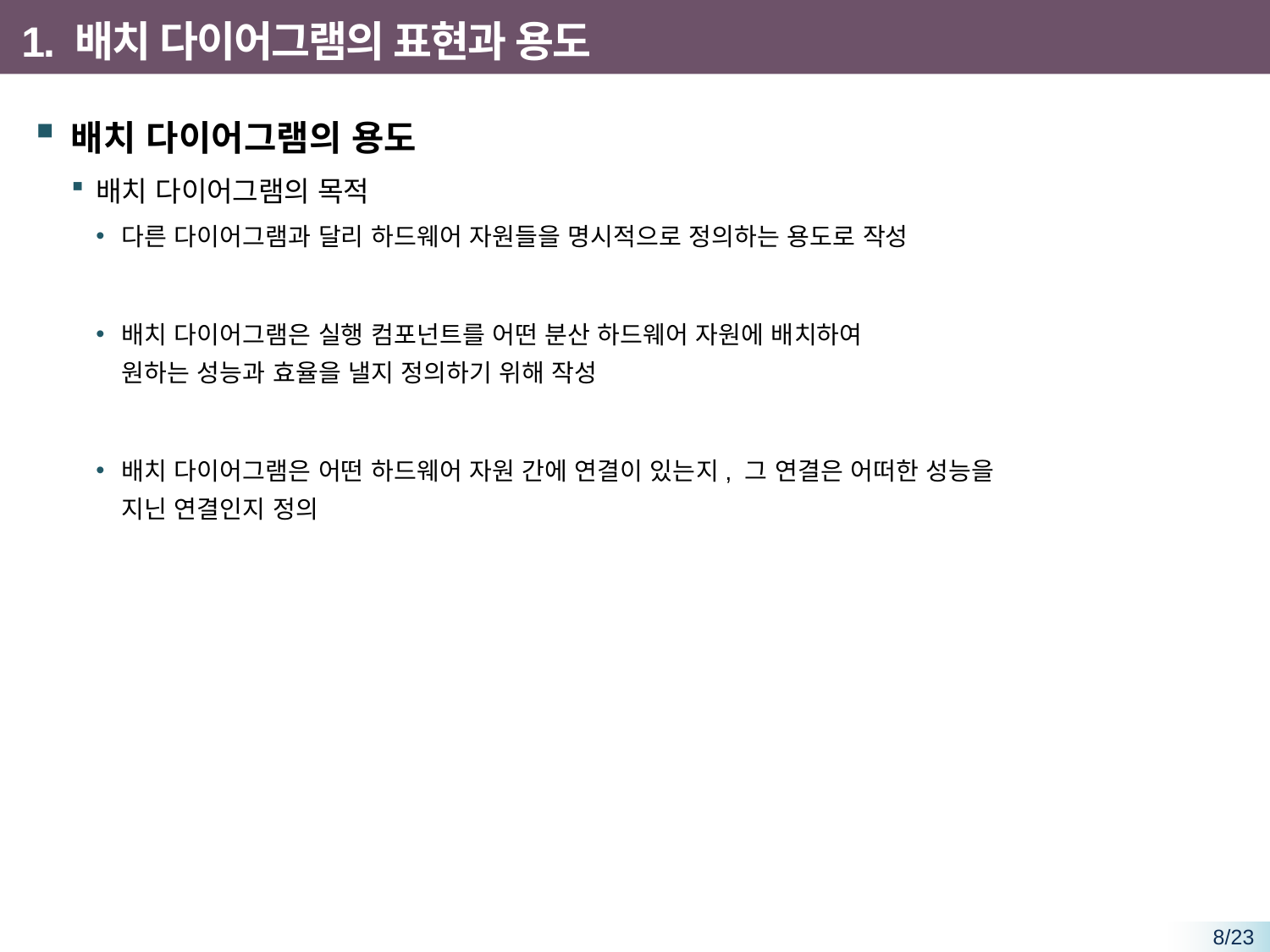

# 1. 배치 다이어그램의 표현과 용도
배치 다이어그램의 용도
배치 다이어그램의 목적
다른 다이어그램과 달리 하드웨어 자원들을 명시적으로 정의하는 용도로 작성

배치 다이어그램은 실행 컴포넌트를 어떤 분산 하드웨어 자원에 배치하여
원하는 성능과 효율을 낼지 정의하기 위해 작성

배치 다이어그램은 어떤 하드웨어 자원 간에 연결이 있는지, 그 연결은 어떠한 성능을
지닌 연결인지 정의